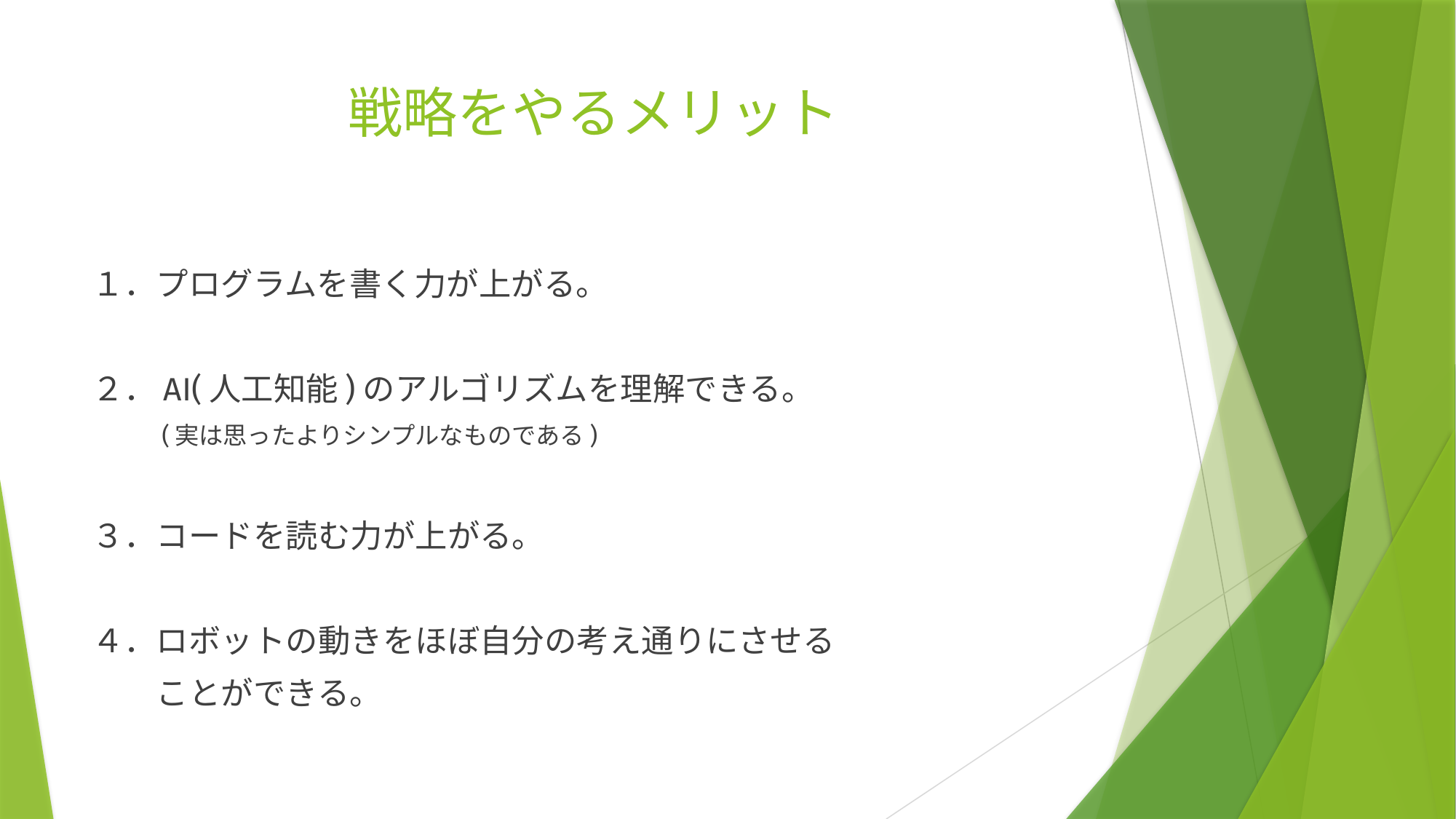

# 戦略をやるメリット
１．プログラムを書く力が上がる。

２．AI(人工知能)のアルゴリズムを理解できる。
           (実は思ったよりシンプルなものである)

３．コードを読む力が上がる。

４．ロボットの動きをほぼ自分の考え通りにさせる
　　ことができる。